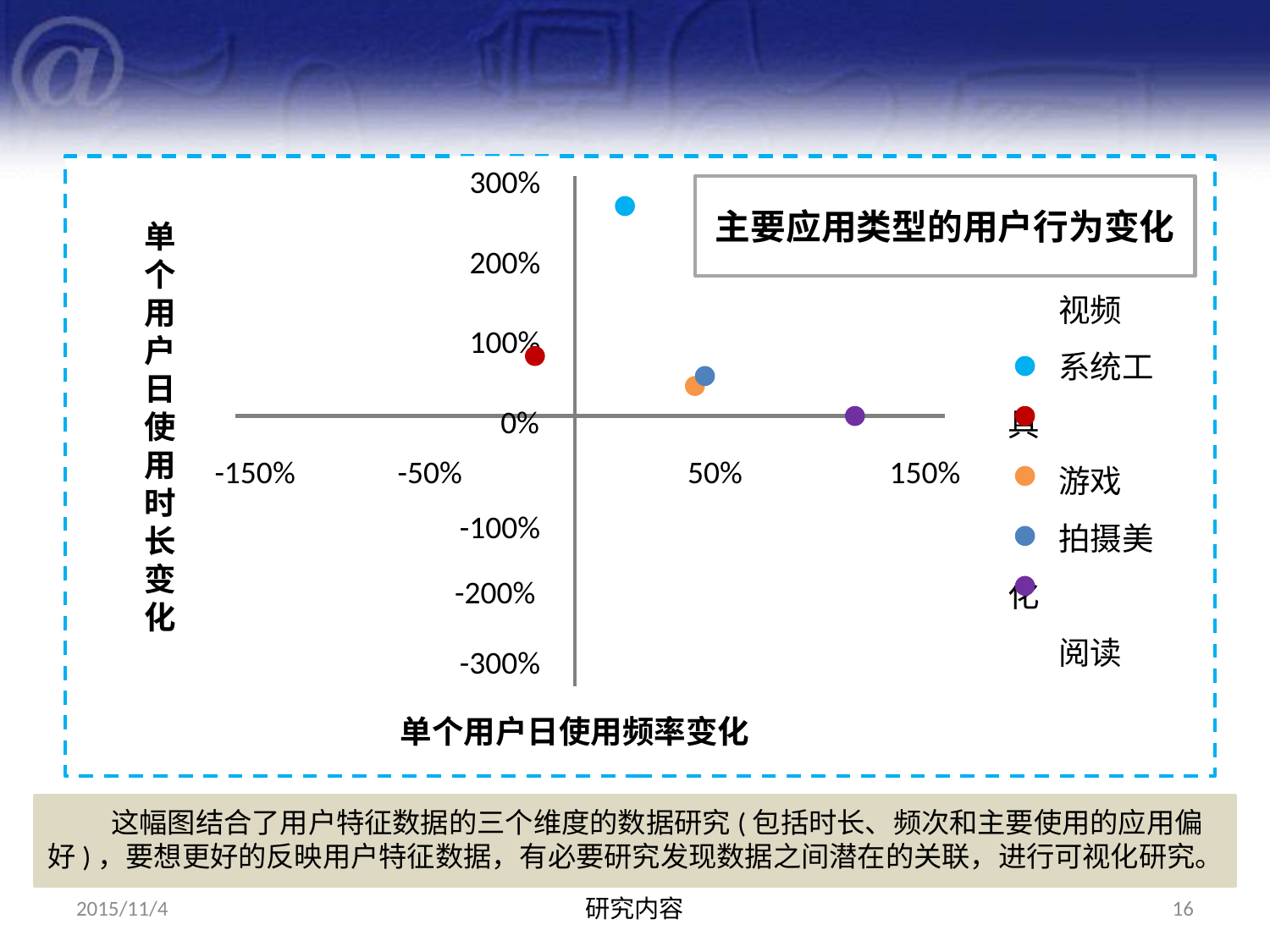

300%
主要应用类型的用户行为变化
单个用户日使用时长变化

200%
      视频
      系统工具
      游戏
      拍摄美化
      阅读
100%

0%

-150%
-50%
50%
150%

-100%

-200%

-300%
单个用户日使用频率变化

         这幅图结合了用户特征数据的三个维度的数据研究(包括时长、频次和主要使用的应用偏好)，要想更好的反映用户特征数据，有必要研究发现数据之间潜在的关联，进行可视化研究。

2015/11/4
研究内容
16